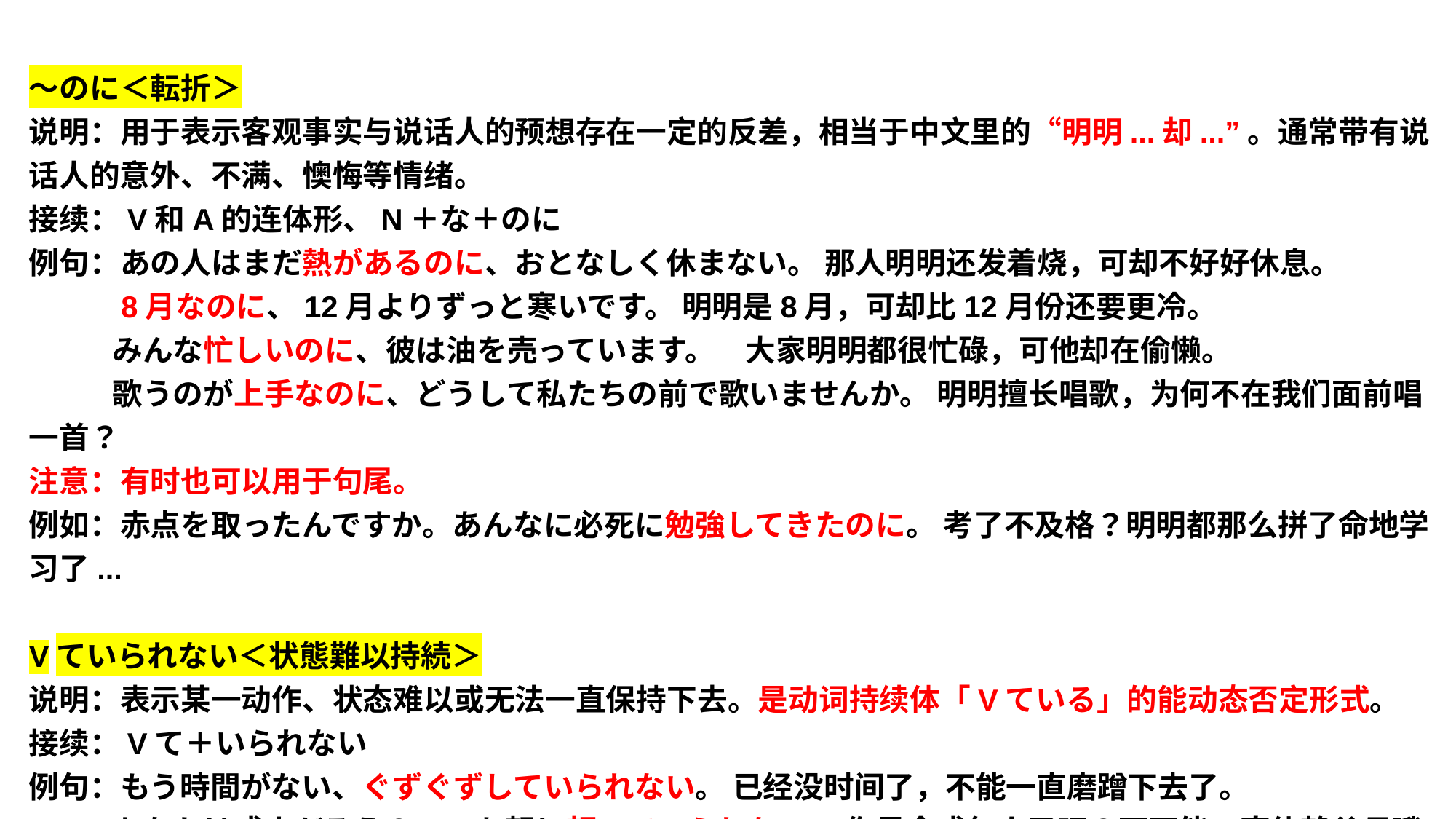

～のに＜転折＞
说明：用于表示客观事实与说话人的预想存在一定的反差，相当于中文里的“明明...却...”。通常带有说话人的意外、不满、懊悔等情绪。
接续：V和A的连体形、N＋な＋のに
例句：あの人はまだ熱があるのに、おとなしく休まない。 那人明明还发着烧，可却不好好休息。
           8月なのに、12月よりずっと寒いです。 明明是8月，可却比12月份还要更冷。
           みんな忙しいのに、彼は油を売っています。　大家明明都很忙碌，可他却在偷懒。
           歌うのが上手なのに、どうして私たちの前で歌いませんか。 明明擅长唱歌，为何不在我们面前唱一首？
注意：有时也可以用于句尾。
例如：赤点を取ったんですか。あんなに必死に勉強してきたのに。 考了不及格？明明都那么拼了命地学习了...

Vていられない＜状態難以持続＞
说明：表示某一动作、状态难以或无法一直保持下去。是动词持续体「Vている」的能动态否定形式。
接续：Vて＋いられない
例句：もう時間がない、ぐずぐずしていられない。 已经没时间了，不能一直磨蹭下去了。
           あなたは成人だろう？いつも親に頼っていられない。 你是个成年人了吧？可不能一直依赖父母哦。
              困った人を見たら、ずっと黙っていられません。看到有困难的人之后便无法一直默不作声了。